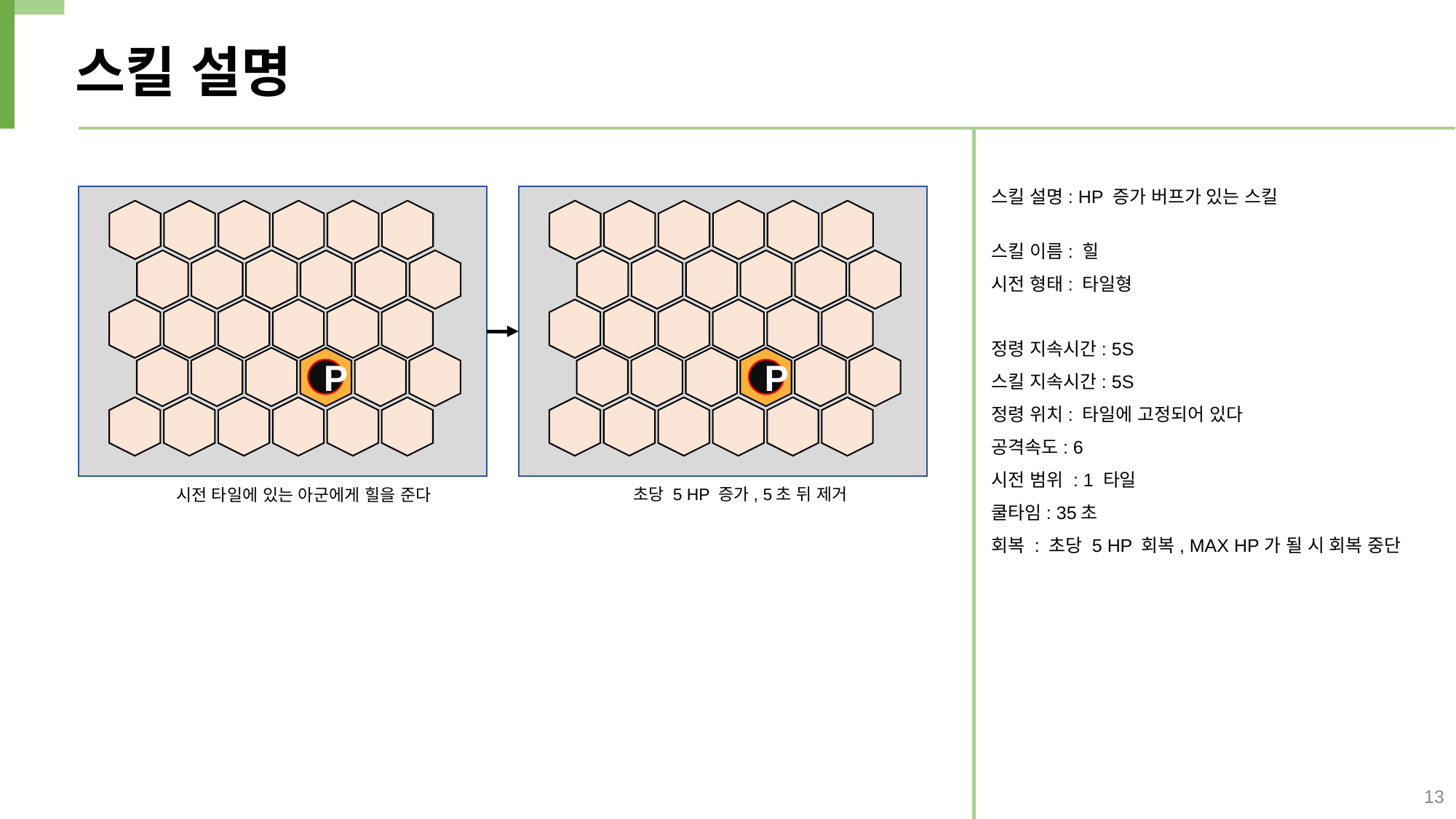

스킬 설명
스킬 설명: HP 증가 버프가 있는 스킬

스킬 이름: 힐
시전 형태: 타일형

정령 지속시간: 5S
스킬 지속시간: 5S
정령 위치: 타일에 고정되어 있다
공격속도: 6
시전 범위 : 1 타일
쿨타임: 35초
회복 : 초당 5 HP 회복, MAX HP가 될 시 회복 중단

초당 5 HP 증가, 5초 뒤 제거
시전 타일에 있는 아군에게 힐을 준다
P
P
13